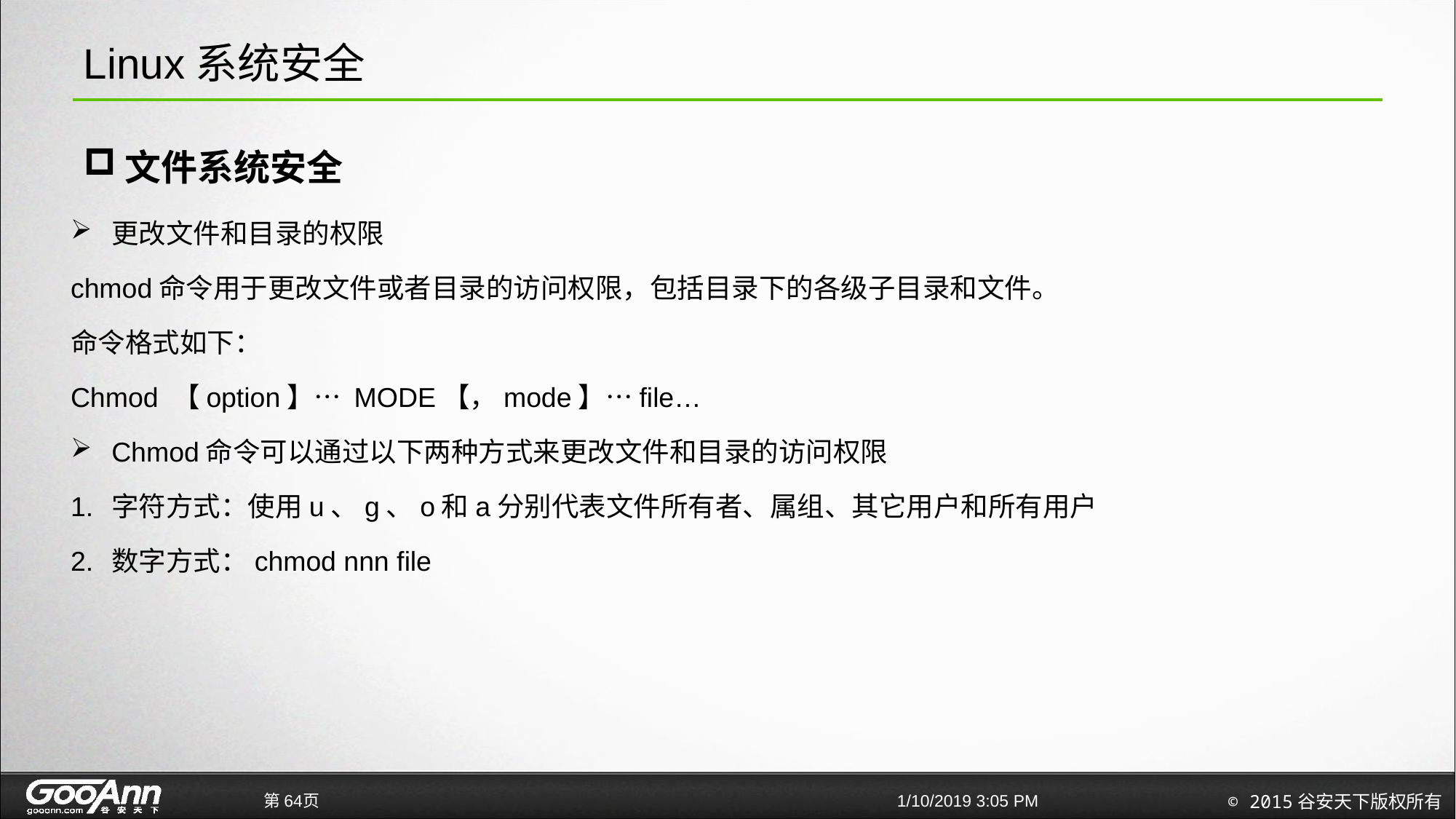

# Linux系统安全
文件系统安全
更改文件和目录的权限
chmod命令用于更改文件或者目录的访问权限，包括目录下的各级子目录和文件。
命令格式如下：
Chmod 【option】… MODE【，mode】…file…
Chmod命令可以通过以下两种方式来更改文件和目录的访问权限
字符方式：使用u、g、o和a分别代表文件所有者、属组、其它用户和所有用户
数字方式：chmod nnn file